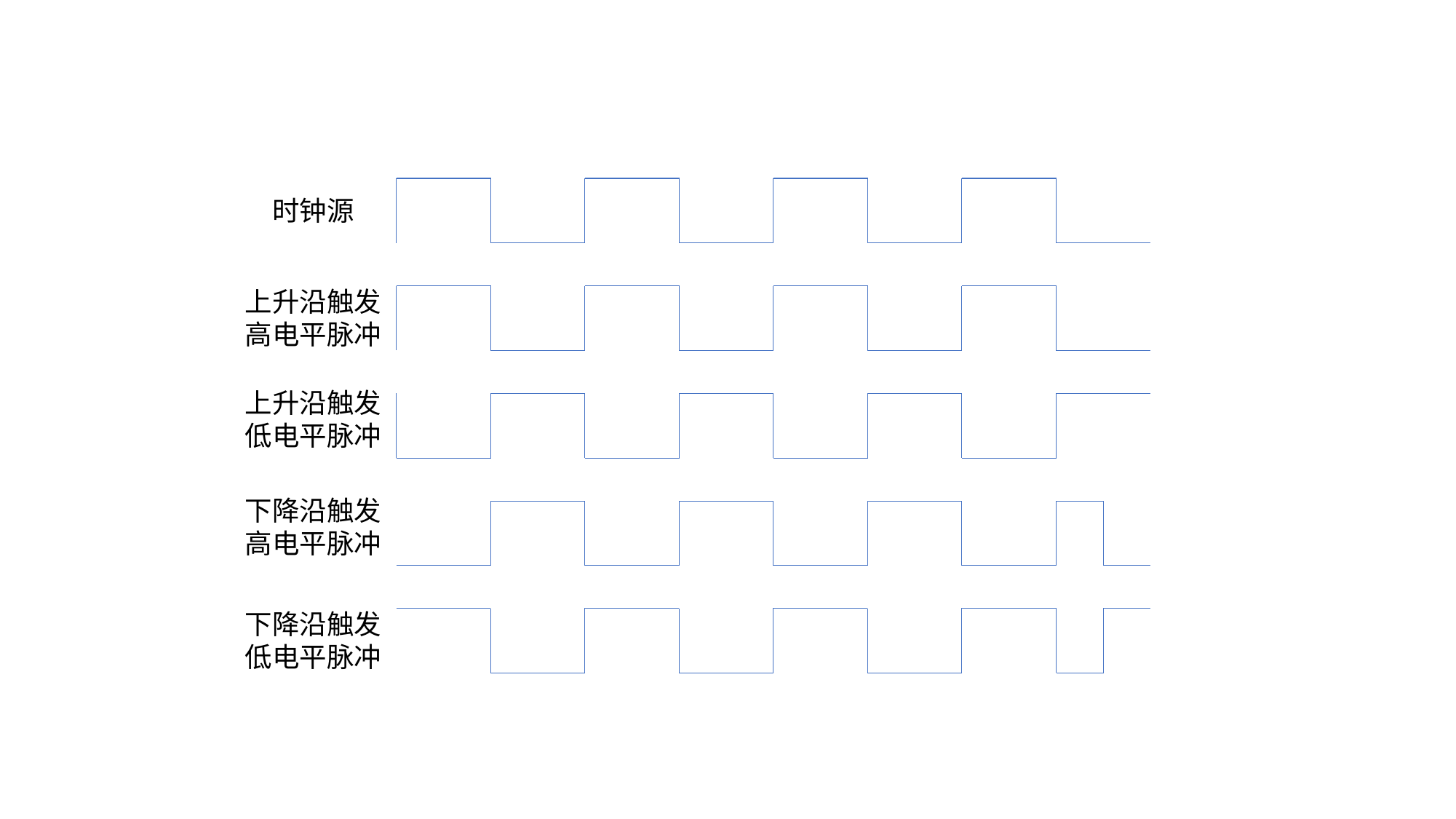

时钟源
上升沿触发
高电平脉冲
上升沿触发
低电平脉冲
下降沿触发
高电平脉冲
下降沿触发
低电平脉冲